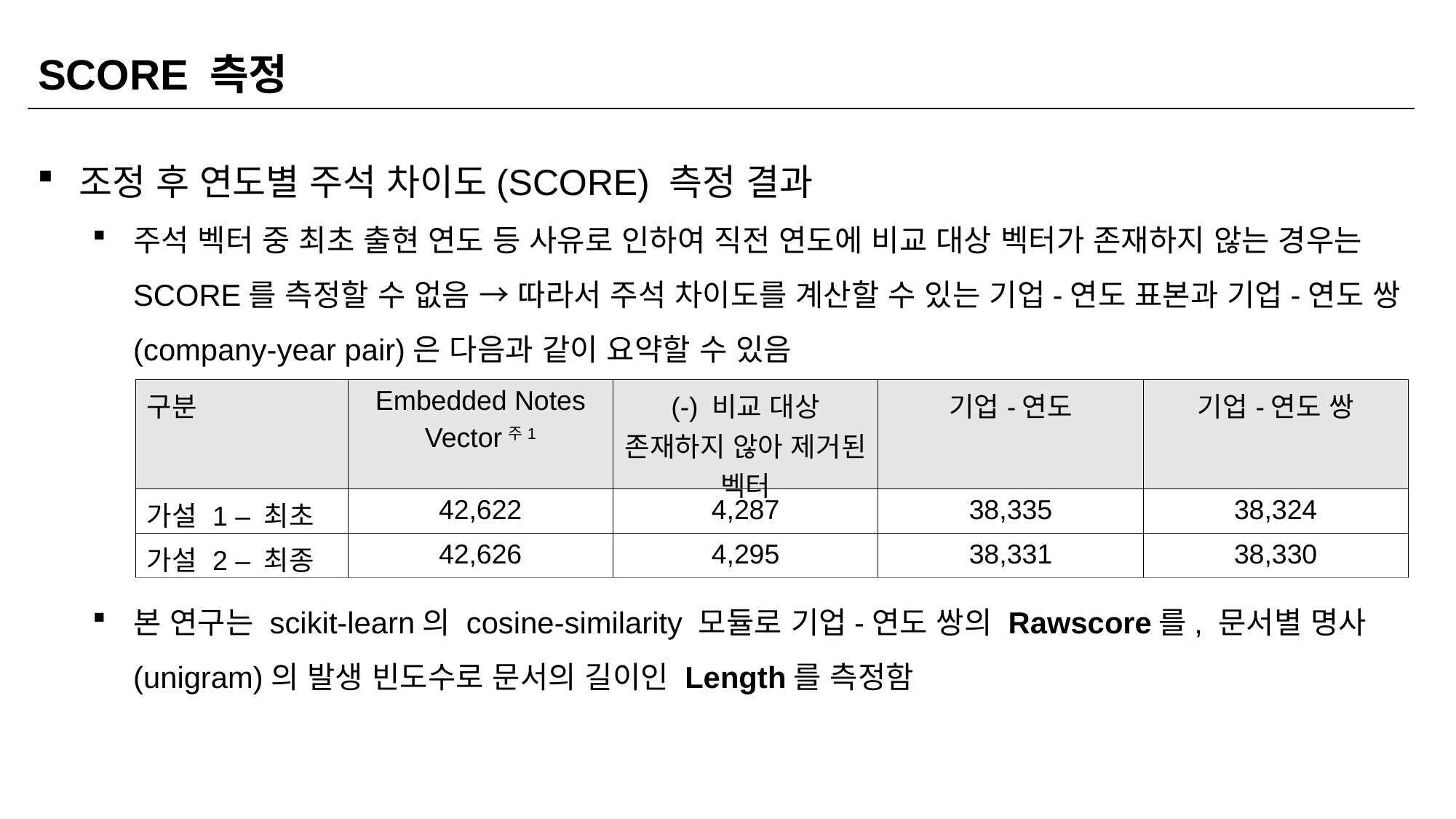

| SCORE 측정 |
| --- |
조정 후 연도별 주석 차이도(SCORE) 측정 결과
주석 벡터 중 최초 출현 연도 등 사유로 인하여 직전 연도에 비교 대상 벡터가 존재하지 않는 경우는 SCORE를 측정할 수 없음 → 따라서 주석 차이도를 계산할 수 있는 기업-연도 표본과 기업-연도 쌍(company-year pair)은 다음과 같이 요약할 수 있음

본 연구는 scikit-learn의 cosine-similarity 모듈로 기업-연도 쌍의 Rawscore를, 문서별 명사(unigram)의 발생 빈도수로 문서의 길이인 Length를 측정함
| 구분 | Embedded Notes Vector주1 | (-) 비교 대상 존재하지 않아 제거된 벡터 | 기업-연도 | 기업-연도 쌍 |
| --- | --- | --- | --- | --- |
| 가설 1 – 최초 | 42,622 | 4,287 | 38,335 | 38,324 |
| 가설 2 – 최종 | 42,626 | 4,295 | 38,331 | 38,330 |